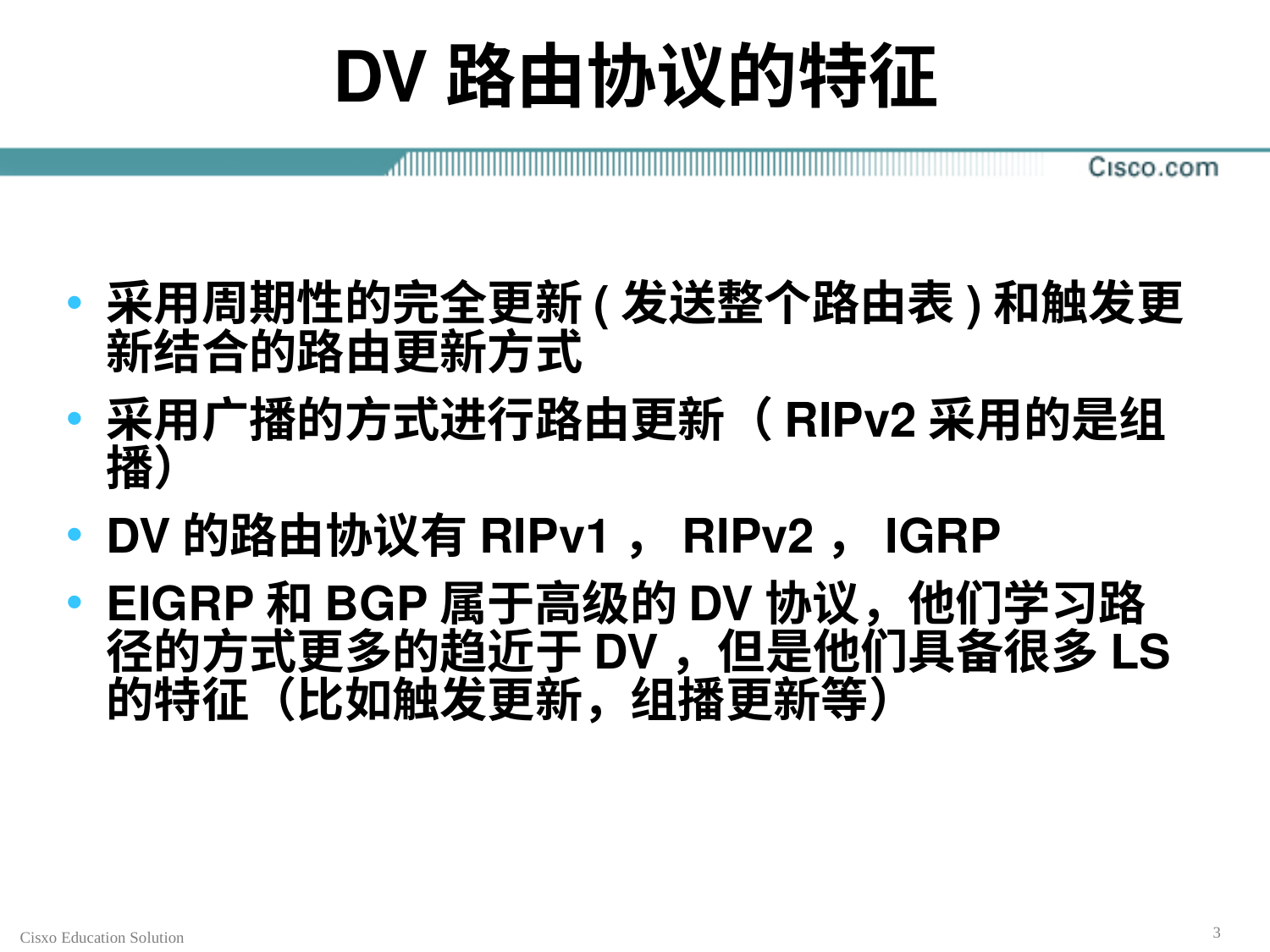

# DV路由协议的特征
采用周期性的完全更新(发送整个路由表)和触发更新结合的路由更新方式
采用广播的方式进行路由更新（RIPv2采用的是组播）
DV的路由协议有RIPv1，RIPv2，IGRP
EIGRP和BGP属于高级的DV协议，他们学习路径的方式更多的趋近于DV，但是他们具备很多LS的特征（比如触发更新，组播更新等）